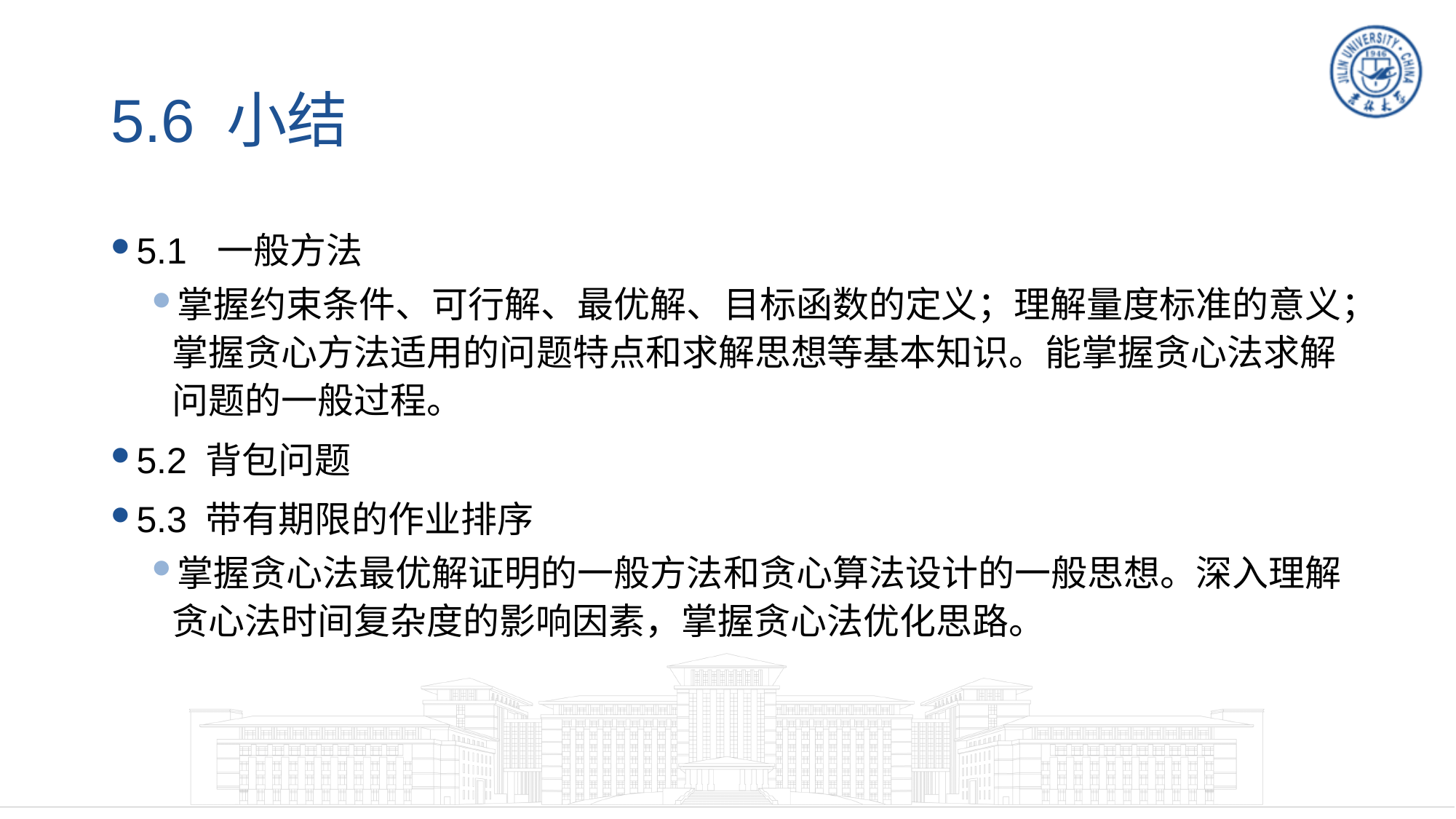

# 5.6 小结
5.1 一般方法
掌握约束条件、可行解、最优解、目标函数的定义；理解量度标准的意义；掌握贪心方法适用的问题特点和求解思想等基本知识。能掌握贪心法求解问题的一般过程。
5.2 背包问题
5.3 带有期限的作业排序
掌握贪心法最优解证明的一般方法和贪心算法设计的一般思想。深入理解贪心法时间复杂度的影响因素，掌握贪心法优化思路。

53